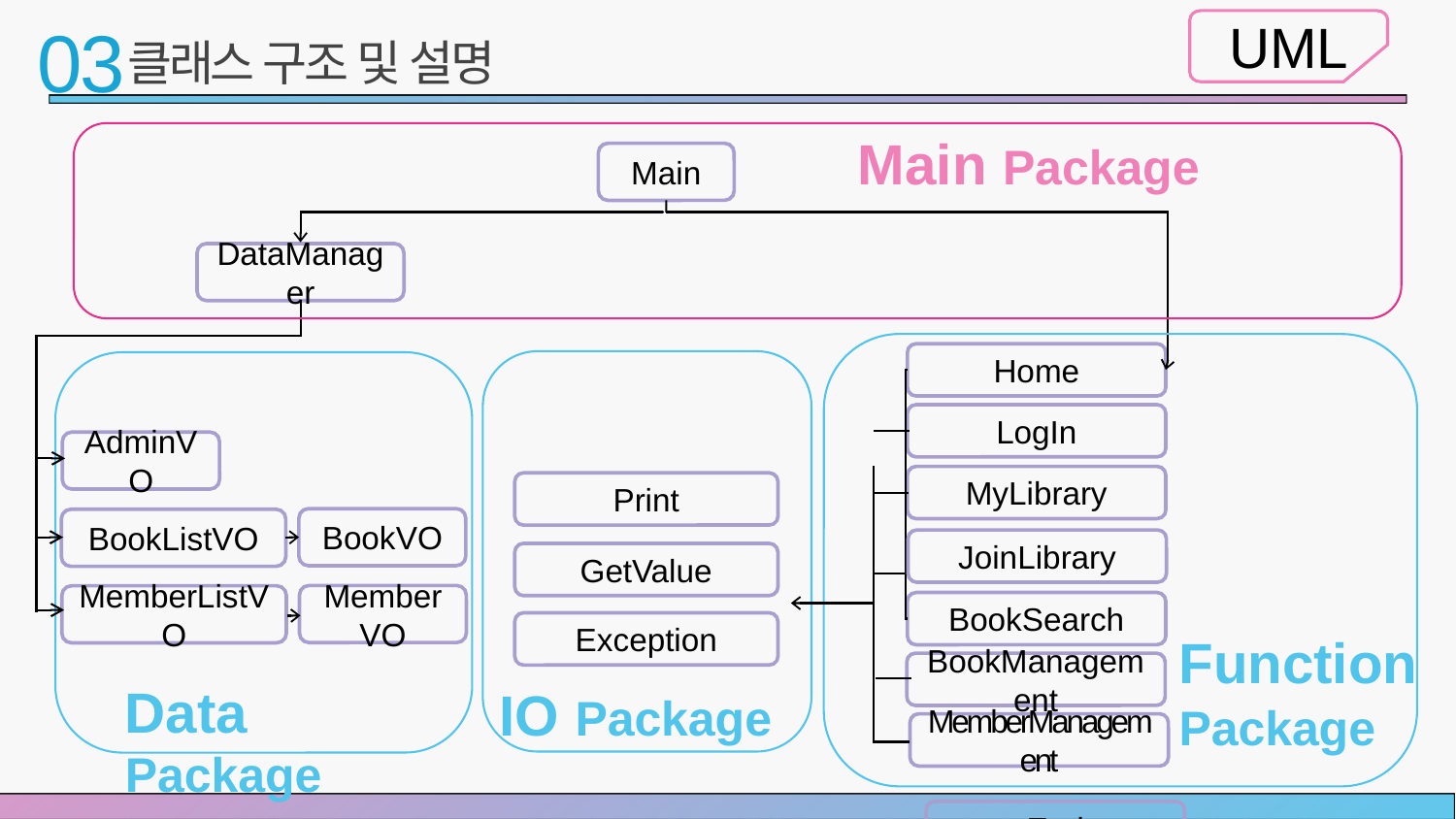

03
UML
클래스 구조 및 설명

Main Package

Main
DataManager

Home

LogIn
AdminVO
MyLibrary
Print
BookVO
BookListVO
JoinLibrary
GetValue
MemberVO
MemberListVO
BookSearch
Exception
Function
Package
BookManagement
Data Package
IO Package
MemberManagement

End